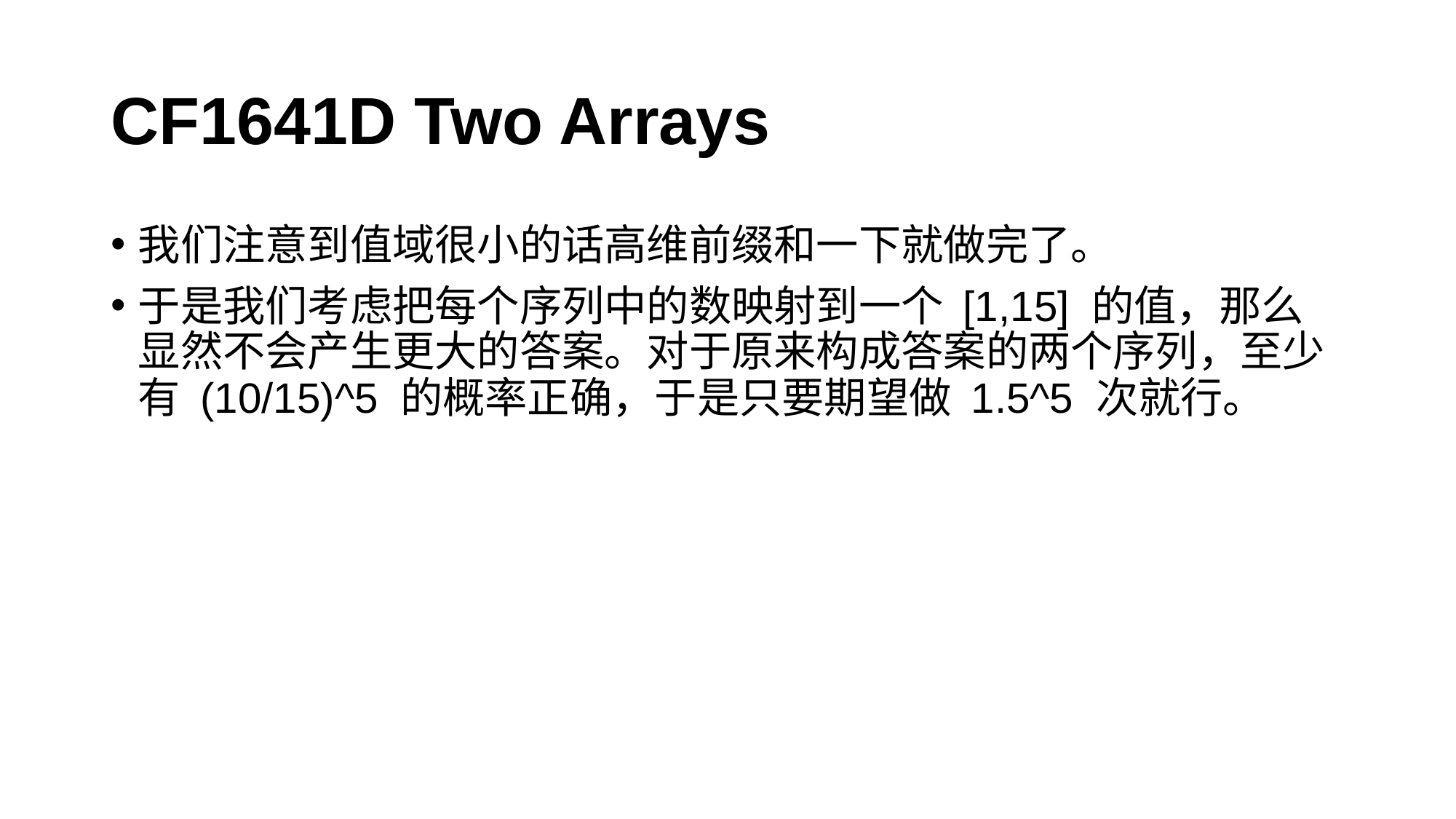

# CF1641D Two Arrays
我们注意到值域很小的话高维前缀和一下就做完了。
于是我们考虑把每个序列中的数映射到一个 [1,15] 的值，那么显然不会产生更大的答案。对于原来构成答案的两个序列，至少有 (10/15)^5 的概率正确，于是只要期望做 1.5^5 次就行。